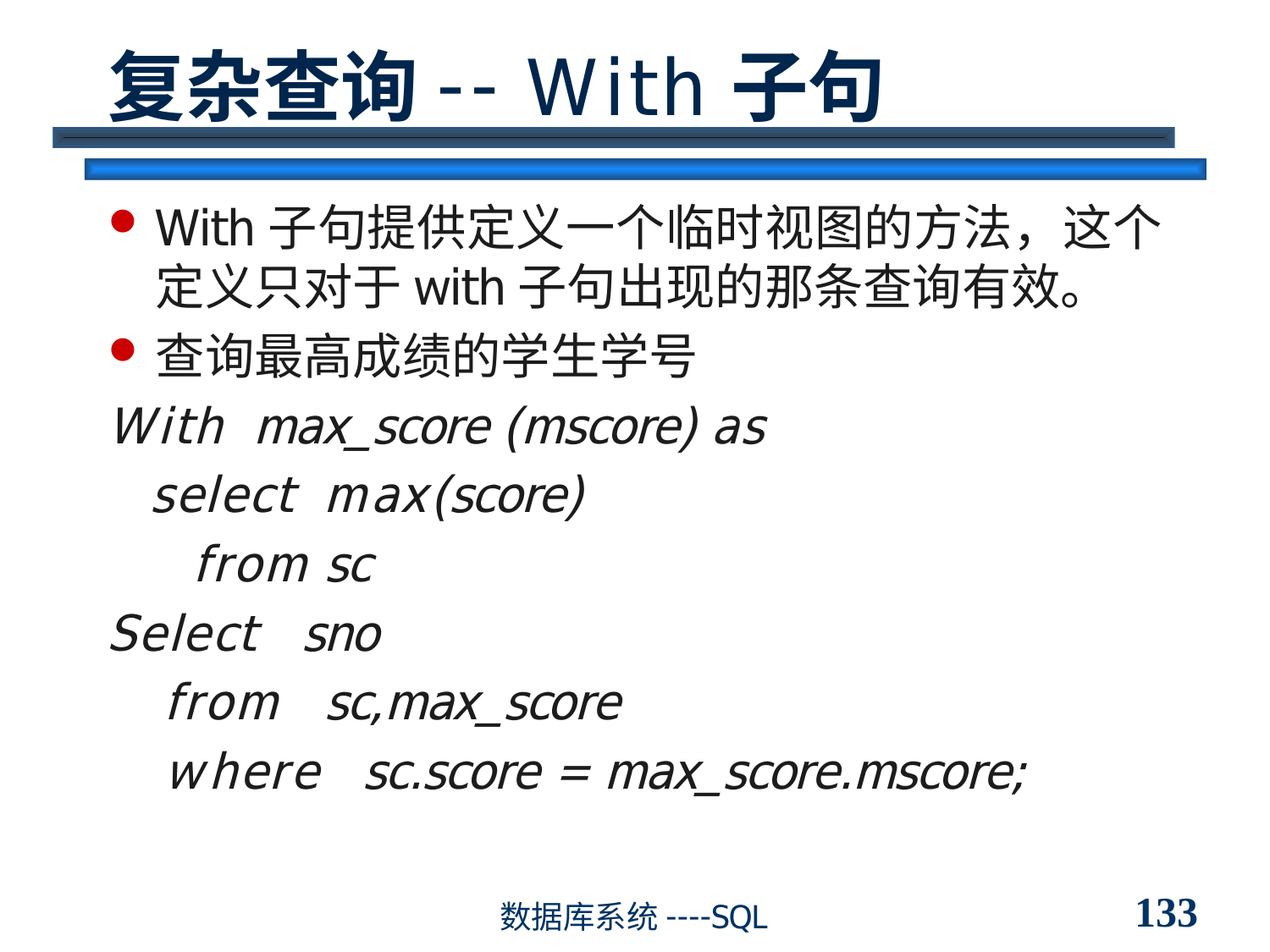

# 复杂查询-- With子句
With子句提供定义一个临时视图的方法，这个定义只对于with子句出现的那条查询有效。
查询最高成绩的学生学号
With  max_score (mscore) as
   select  max(score)
      from sc
Select   sno
    from   sc,max_score
    where   sc.score = max_score.mscore;

133
数据库系统----SQL